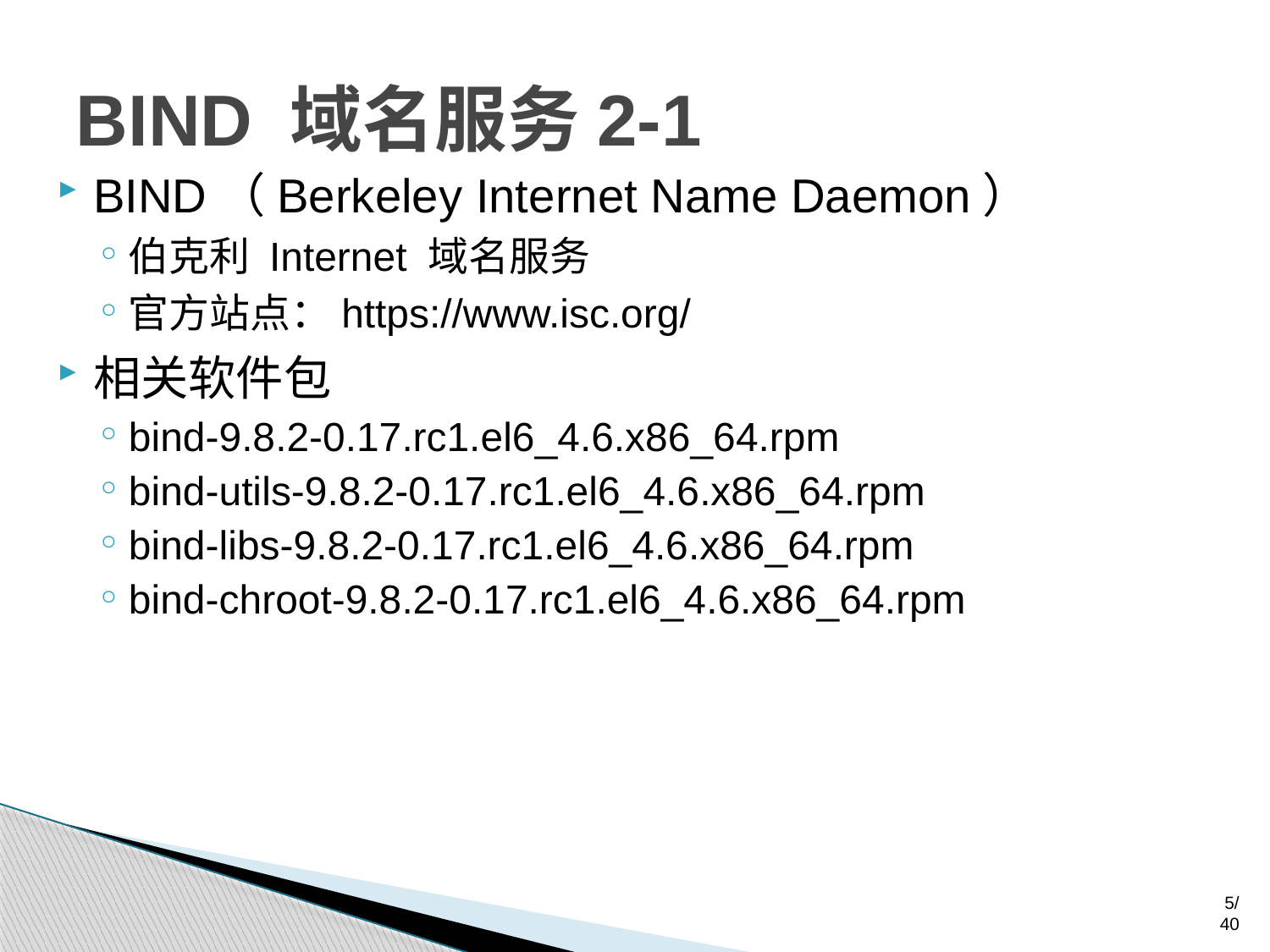

# BIND 域名服务2-1
BIND（Berkeley Internet Name Daemon）
伯克利 Internet 域名服务
官方站点：https://www.isc.org/
相关软件包
bind-9.8.2-0.17.rc1.el6_4.6.x86_64.rpm
bind-utils-9.8.2-0.17.rc1.el6_4.6.x86_64.rpm
bind-libs-9.8.2-0.17.rc1.el6_4.6.x86_64.rpm
bind-chroot-9.8.2-0.17.rc1.el6_4.6.x86_64.rpm

5/40